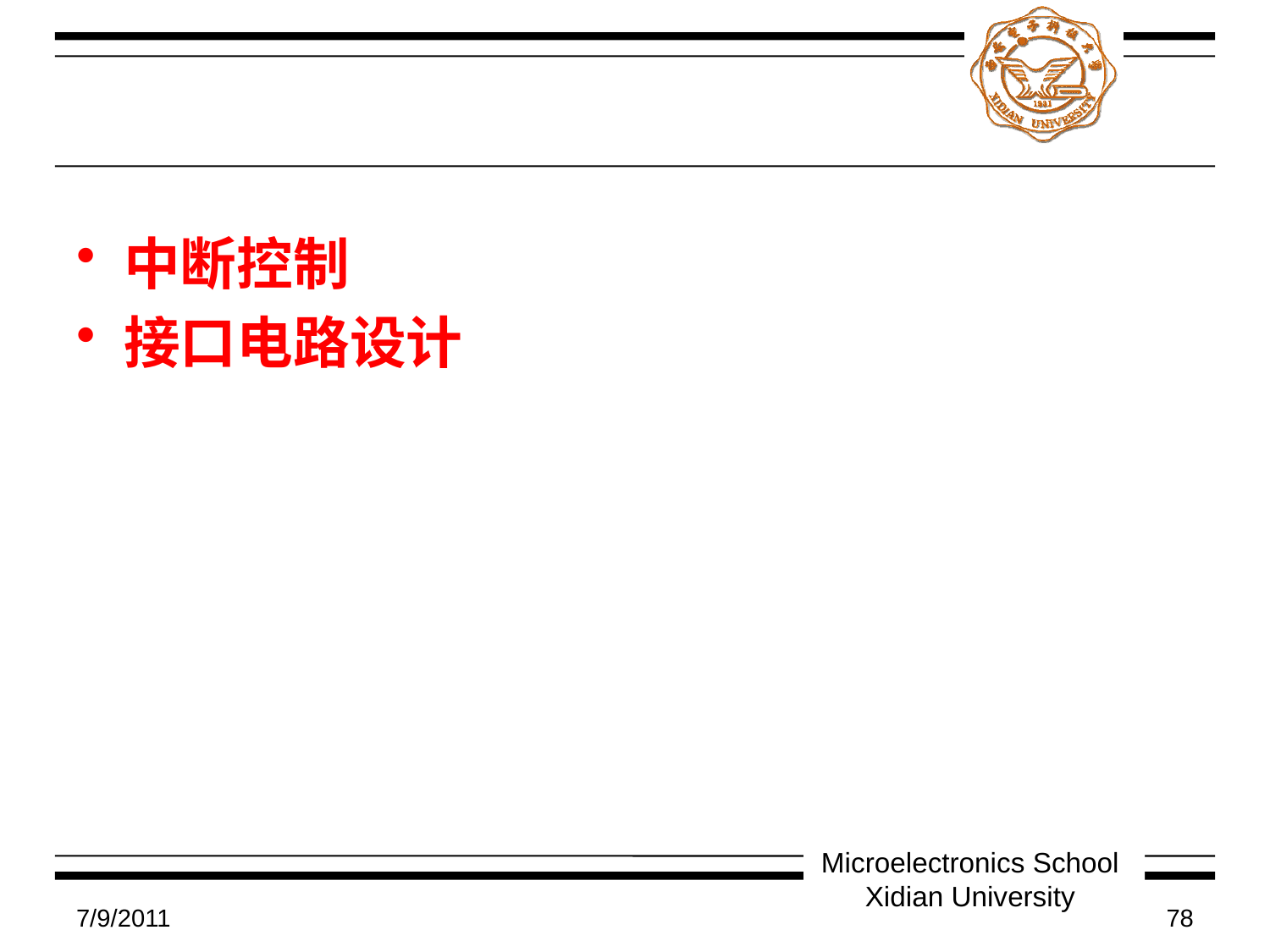

#
中断控制
接口电路设计
Microelectronics School  Xidian University
7/9/2011
78